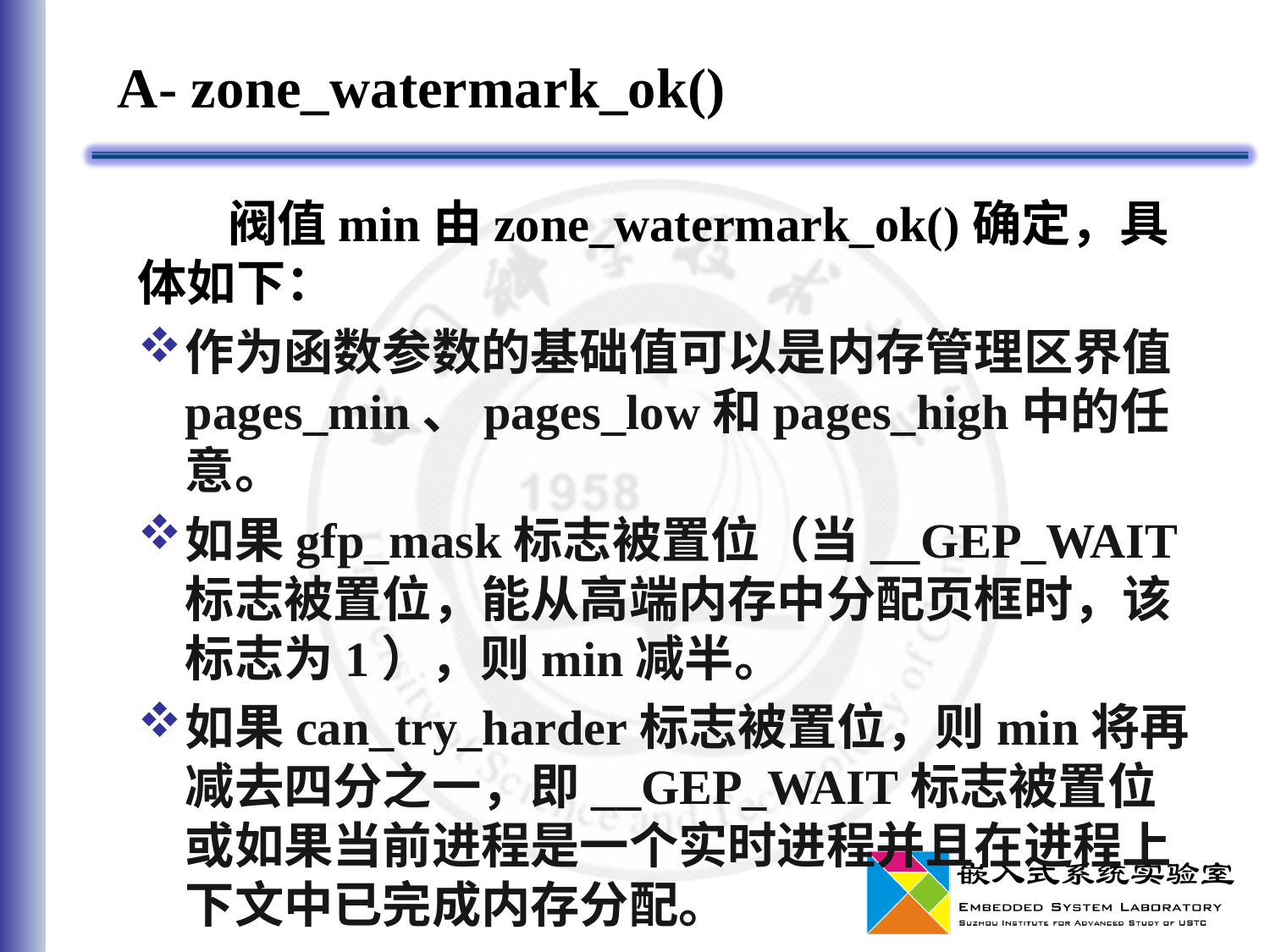

# A- zone_watermark_ok()
       阀值min由zone_watermark_ok()确定，具体如下：
作为函数参数的基础值可以是内存管理区界值pages_min、pages_low和pages_high中的任意。
如果gfp_mask标志被置位（当__GEP_WAIT标志被置位，能从高端内存中分配页框时，该标志为1），则min减半。
如果can_try_harder标志被置位，则min将再减去四分之一，即__GEP_WAIT标志被置位或如果当前进程是一个实时进程并且在进程上下文中已完成内存分配。